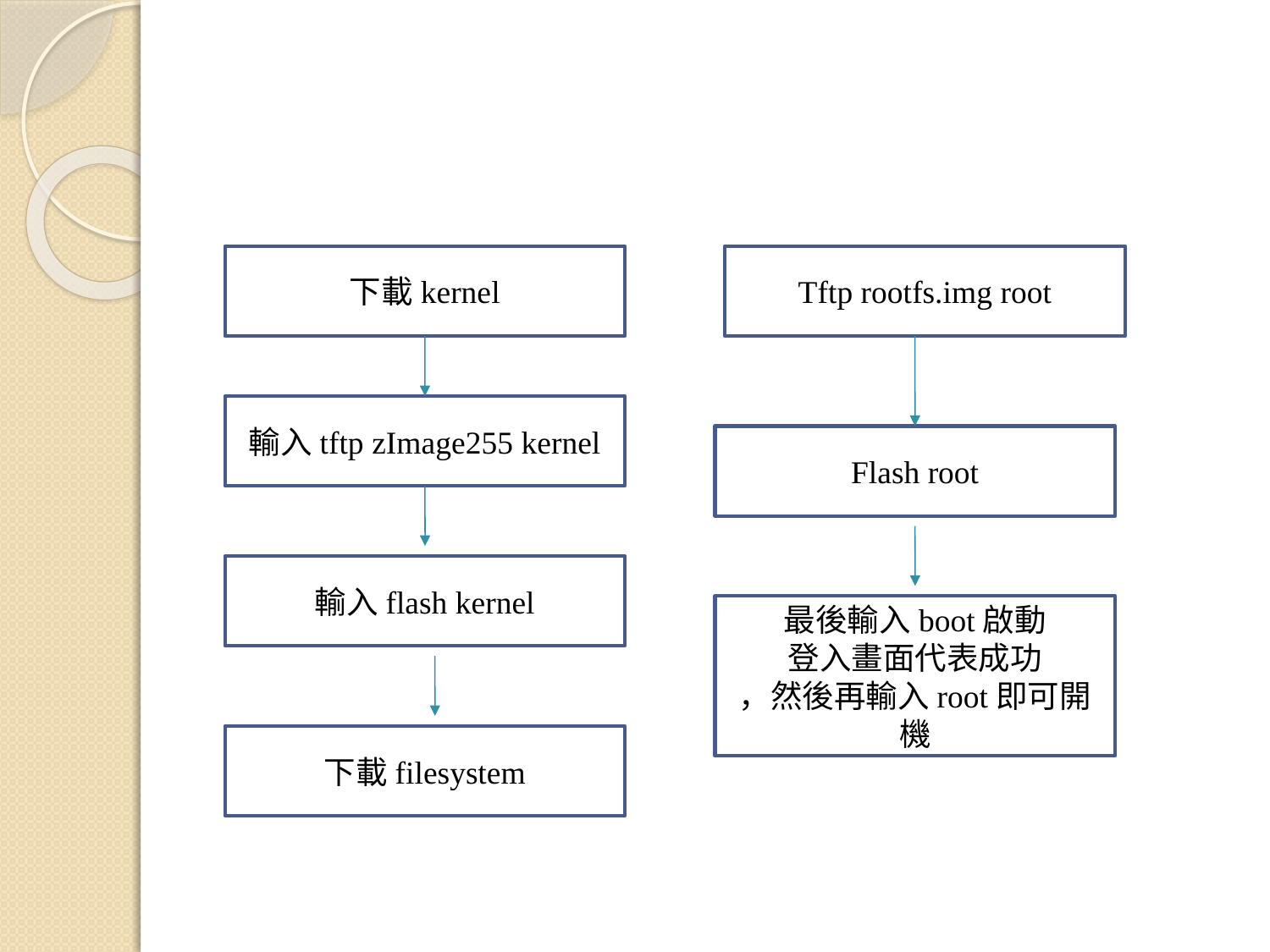

下載kernel
Tftp rootfs.img root

輸入tftp zImage255 kernel
Flash root

輸入flash kernel
最後輸入boot啟動
登入畫面代表成功
，然後再輸入root即可開機

下載filesystem